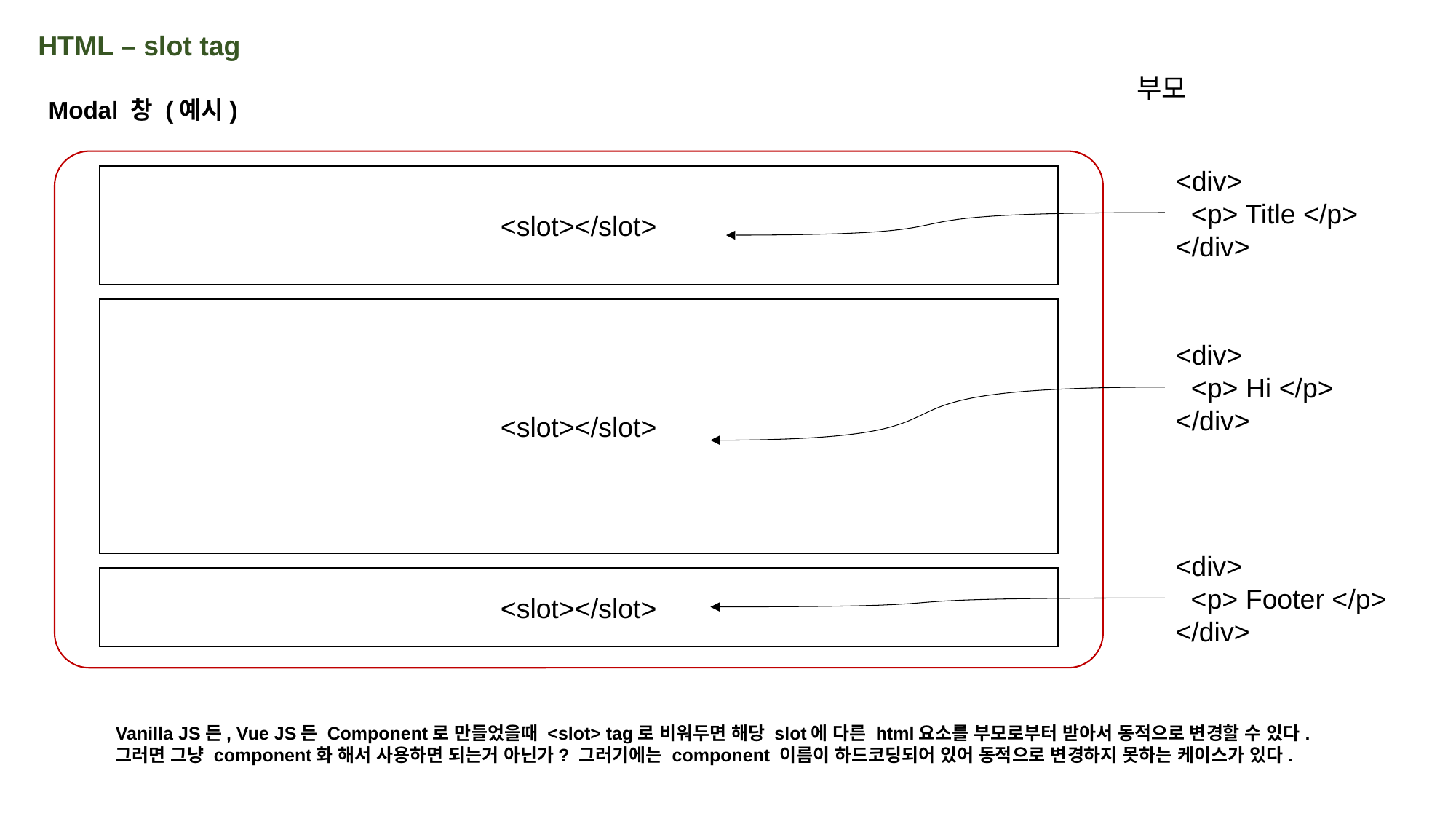

HTML – slot tag
부모
Modal 창 (예시)

<slot></slot>
<slot></slot>
<slot></slot>
<div>
  <p> Title </p>
</div>
<div>
  <p> Hi </p>
</div>
<div>
  <p> Footer </p>
</div>
Vanilla JS든, Vue JS든 Component로 만들었을때 <slot> tag로 비워두면 해당 slot에 다른 html요소를 부모로부터 받아서 동적으로 변경할 수 있다.
그러면 그냥 component화 해서 사용하면 되는거 아닌가? 그러기에는 component 이름이 하드코딩되어 있어 동적으로 변경하지 못하는 케이스가 있다.